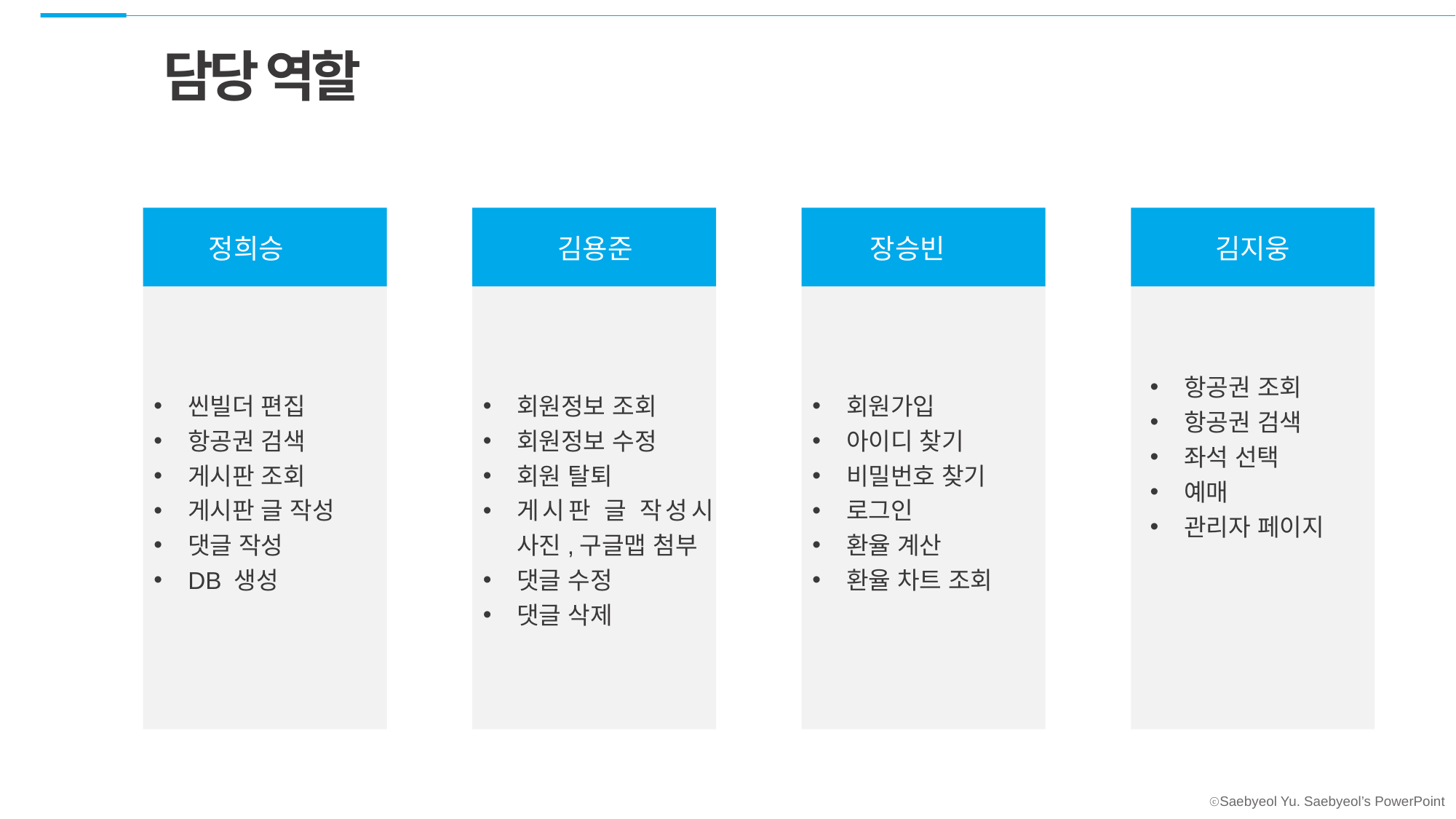

담당 역할

정희승
김용준
장승빈
김지웅
항공권 조회
항공권 검색
좌석 선택
예매
관리자 페이지
씬빌더 편집
항공권 검색
게시판 조회
게시판 글 작성
댓글 작성
DB 생성
회원정보 조회
회원정보 수정
회원 탈퇴
게시판 글 작성시 사진,구글맵 첨부
댓글 수정
댓글 삭제

회원가입
아이디 찾기
비밀번호 찾기
로그인
환율 계산
환율 차트 조회